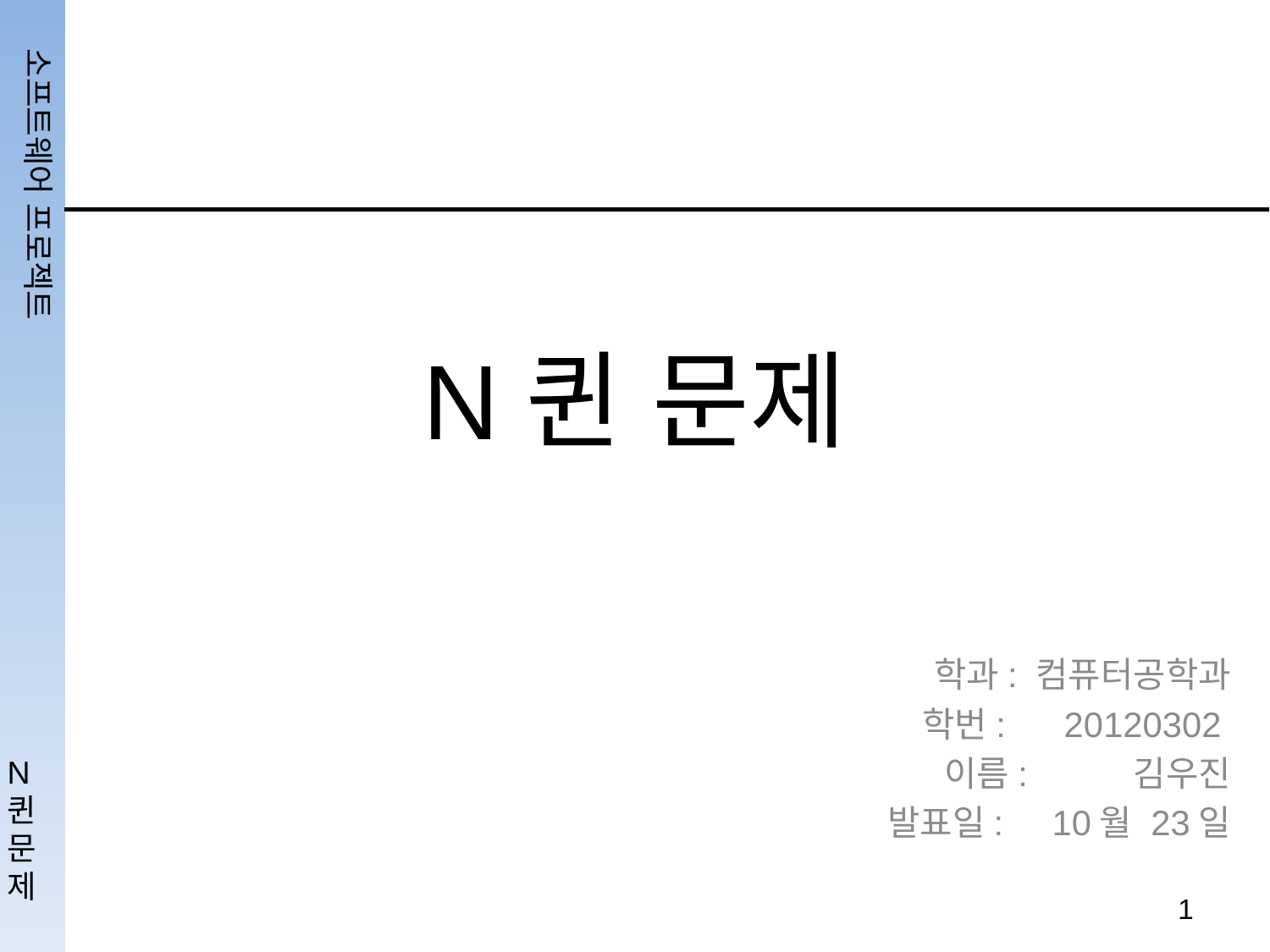

# N퀸 문제
학과: 컴퓨터공학과
학번:      20120302
이름:          김우진
발표일:     10월 23일

1